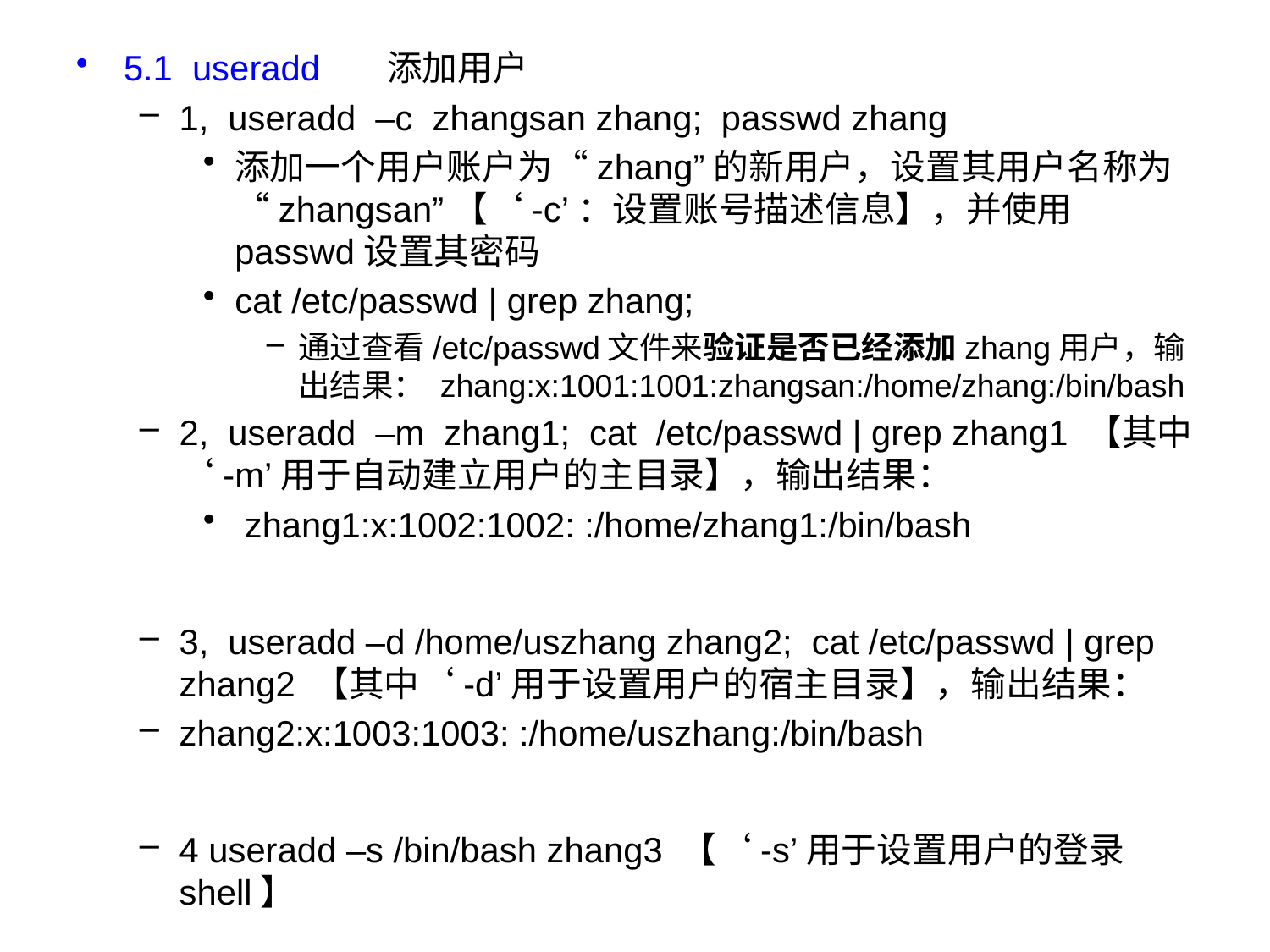

5.1  useradd      添加用户
1,  useradd  –c  zhangsan zhang;  passwd zhang
添加一个用户账户为“zhang”的新用户，设置其用户名称为“zhangsan”【‘-c’：设置账号描述信息】，并使用passwd设置其密码
cat /etc/passwd | grep zhang;
通过查看/etc/passwd文件来验证是否已经添加zhang用户，输出结果： zhang:x:1001:1001:zhangsan:/home/zhang:/bin/bash
2,  useradd  –m  zhang1;  cat  /etc/passwd | grep zhang1 【其中‘-m’用于自动建立用户的主目录】，输出结果：
 zhang1:x:1002:1002: :/home/zhang1:/bin/bash

3,  useradd –d /home/uszhang zhang2;  cat /etc/passwd | grep zhang2 【其中‘-d’用于设置用户的宿主目录】，输出结果：
zhang2:x:1003:1003: :/home/uszhang:/bin/bash

4 useradd –s /bin/bash zhang3 【‘-s’用于设置用户的登录shell】